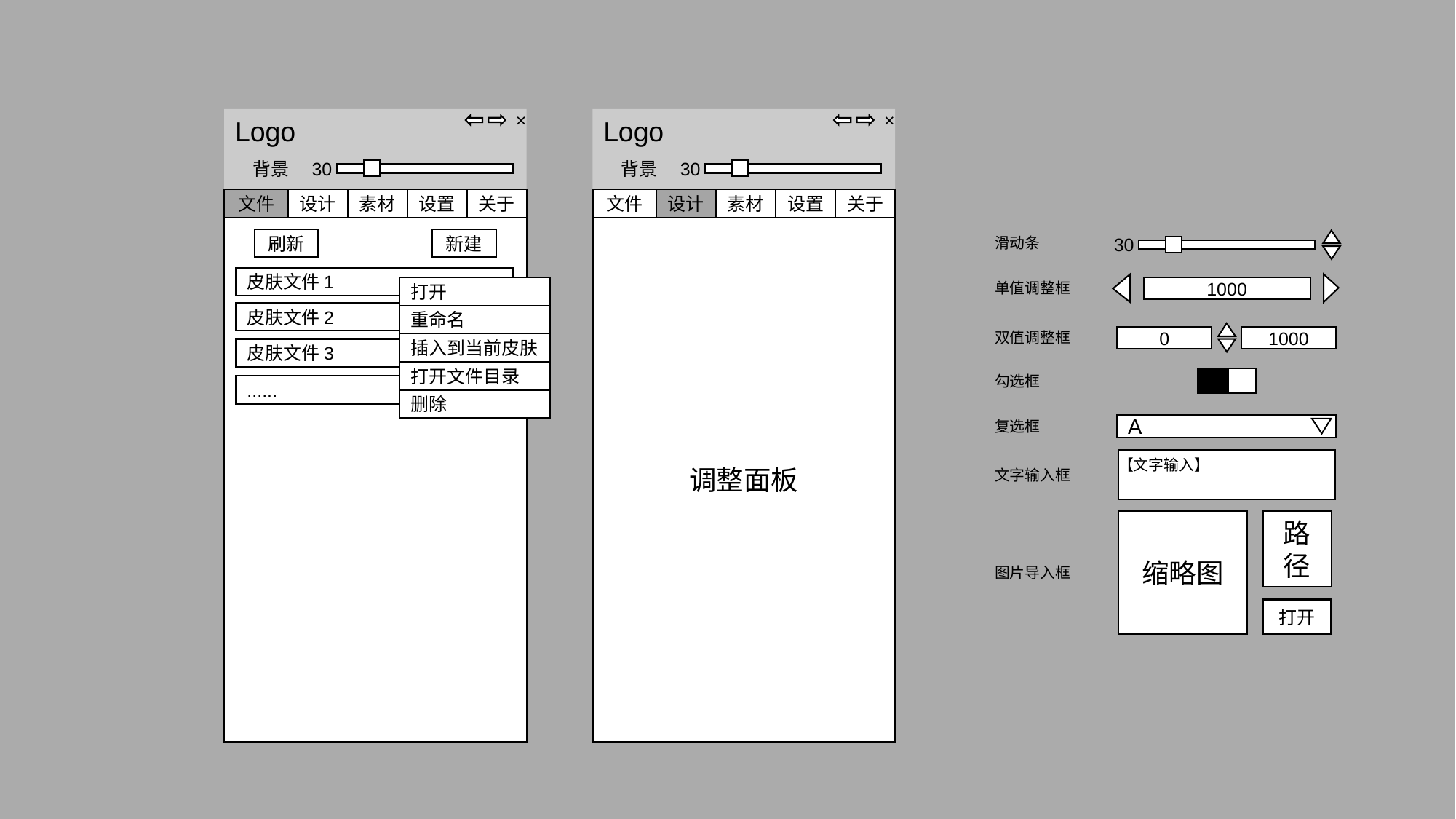

Logo
×

Logo
×

30
30
背景
背景

文件
设计
素材
设置
关于
文件
设计
素材
设置
关于

调整面板
滑动条
30
刷新
新建

皮肤文件1
单值调整框
打开
1000

皮肤文件2
重命名
双值调整框

0
1000
插入到当前皮肤
皮肤文件3

打开文件目录
勾选框

......
删除
复选框
A

【文字输入】

文字输入框
缩略图
路径
图片导入框
打开